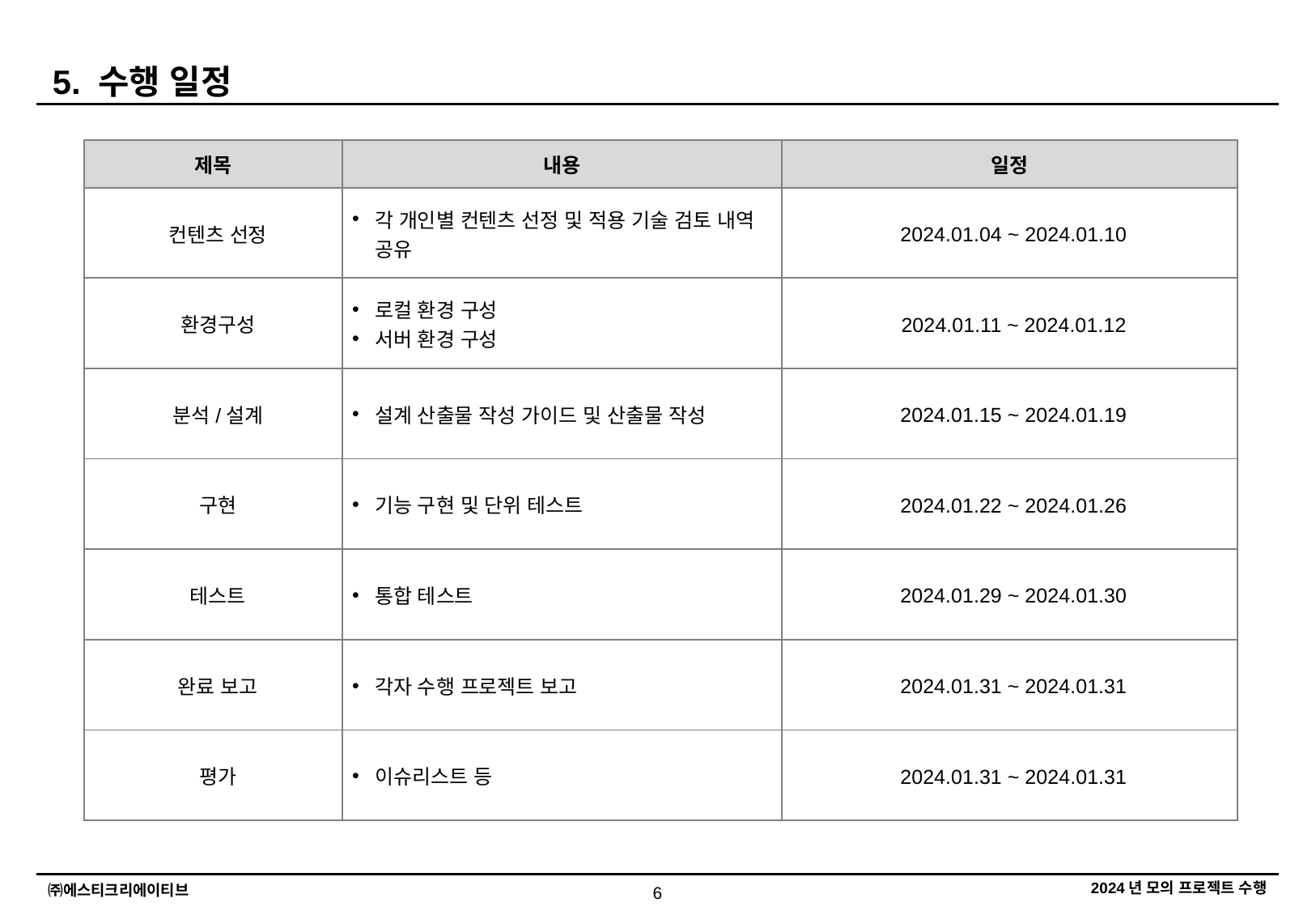

5. 수행 일정
| 제목 | 내용 | 일정 |
| --- | --- | --- |
| 컨텐츠 선정 | 각 개인별 컨텐츠 선정 및 적용 기술 검토 내역 공유 | 2024.01.04 ~ 2024.01.10 |
| 환경구성 | 로컬 환경 구성 서버 환경 구성 | 2024.01.11 ~ 2024.01.12 |
| 분석/설계 | 설계 산출물 작성 가이드 및 산출물 작성 | 2024.01.15 ~ 2024.01.19 |
| 구현 | 기능 구현 및 단위 테스트 | 2024.01.22 ~ 2024.01.26 |
| 테스트 | 통합 테스트 | 2024.01.29 ~ 2024.01.30 |
| 완료 보고 | 각자 수행 프로젝트 보고 | 2024.01.31 ~ 2024.01.31 |
| 평가 | 이슈리스트 등 | 2024.01.31 ~ 2024.01.31 |